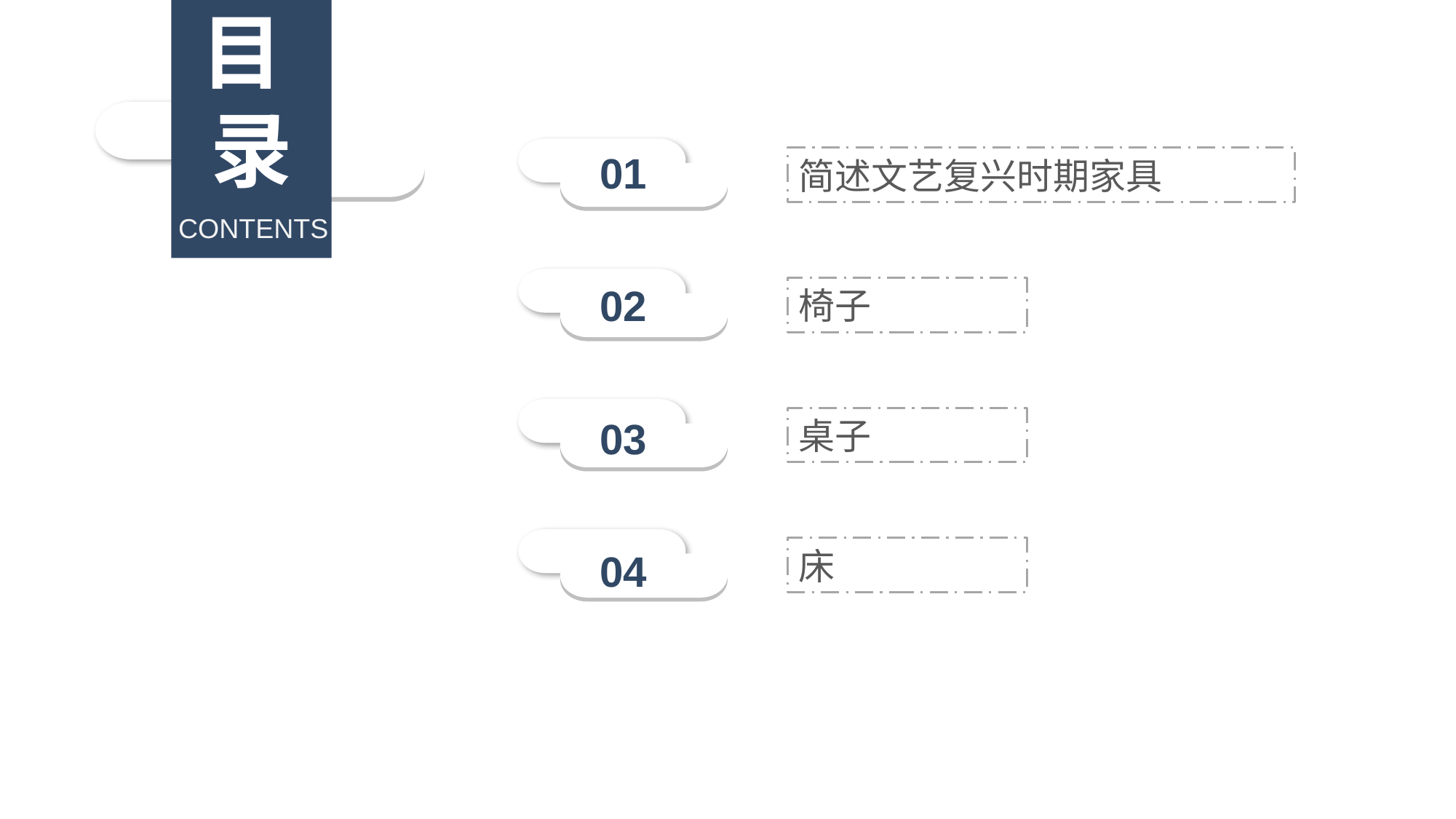

目
录

01
简述文艺复兴时期家具
CONTENTS

02
椅子

03
桌子

04
床